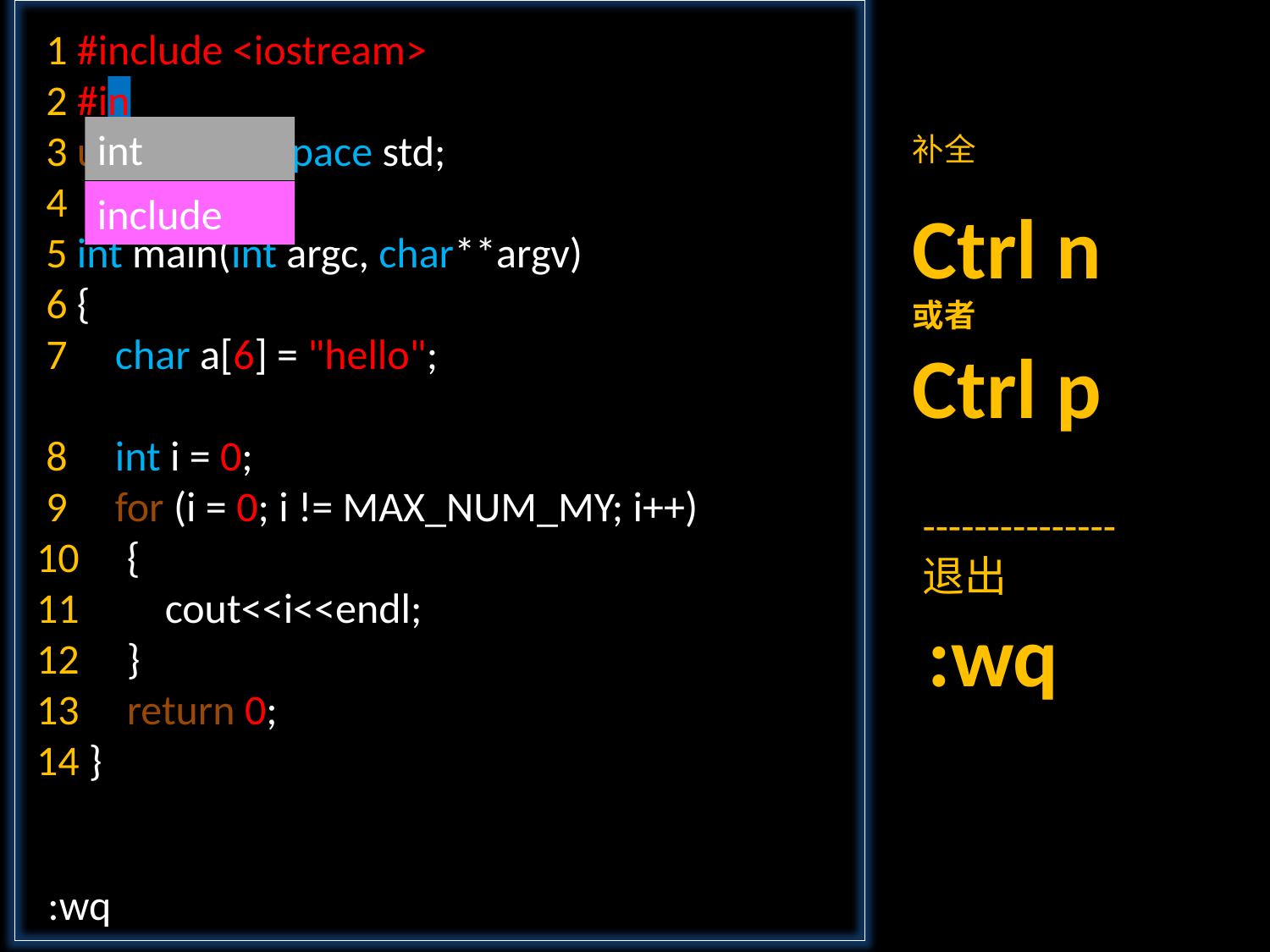

1 #include <iostream>
  2 #in
  3 using namespace std;
  4
  5 int main(int argc, char**argv)
  6 {
  7     char a[6] = "hello";
  8     int i = 0;
  9     for (i = 0; i != MAX_NUM_MY; i++)
 10     {
 11         cout<<i<<endl;
 12     }
 13     return 0;
 14 }

int
include
补全
Ctrl n
或者
Ctrl p
---------------
退出

:wq

:wq